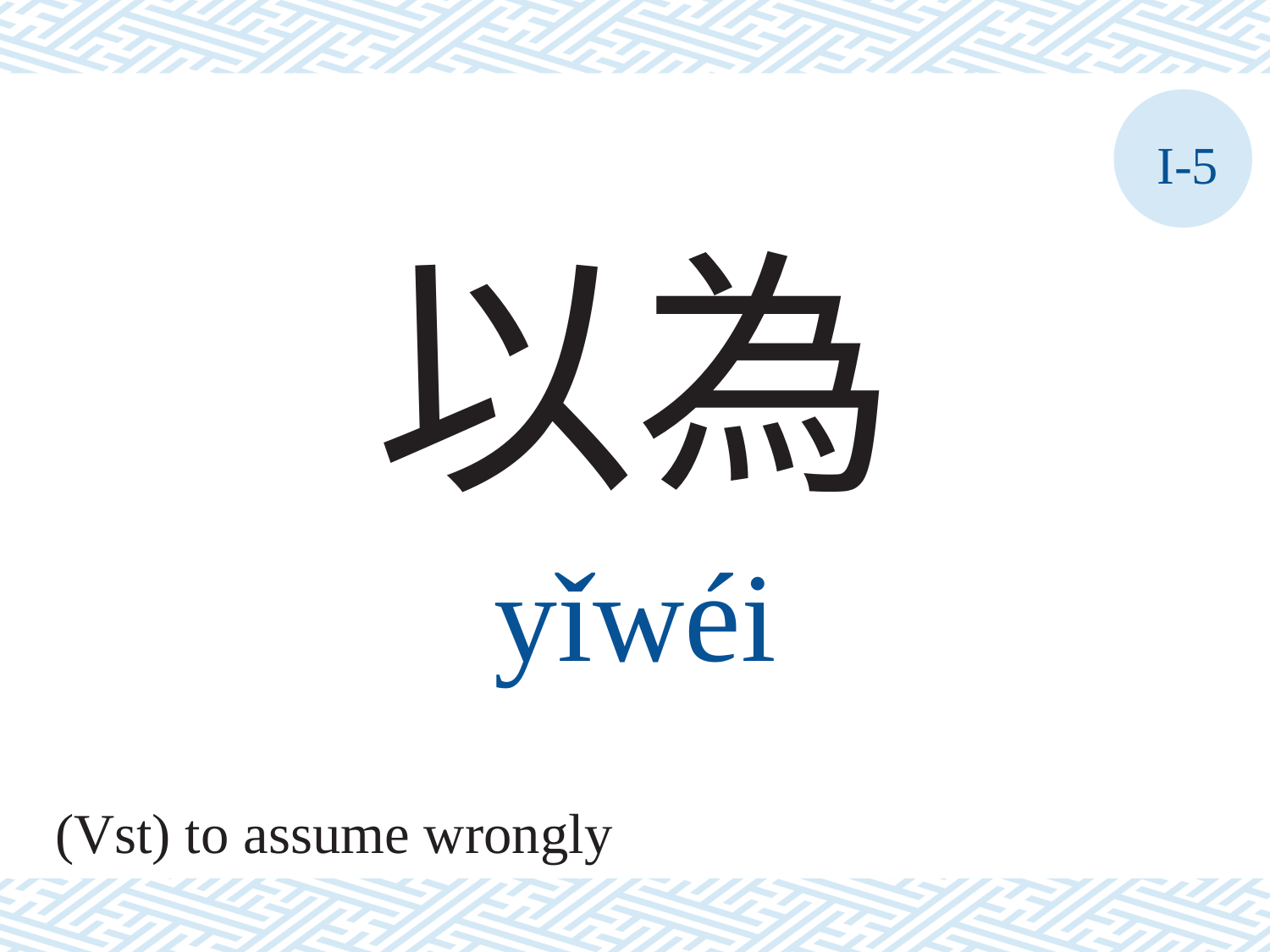

I-5
以為
yǐwéi
(Vst) to assume wrongly